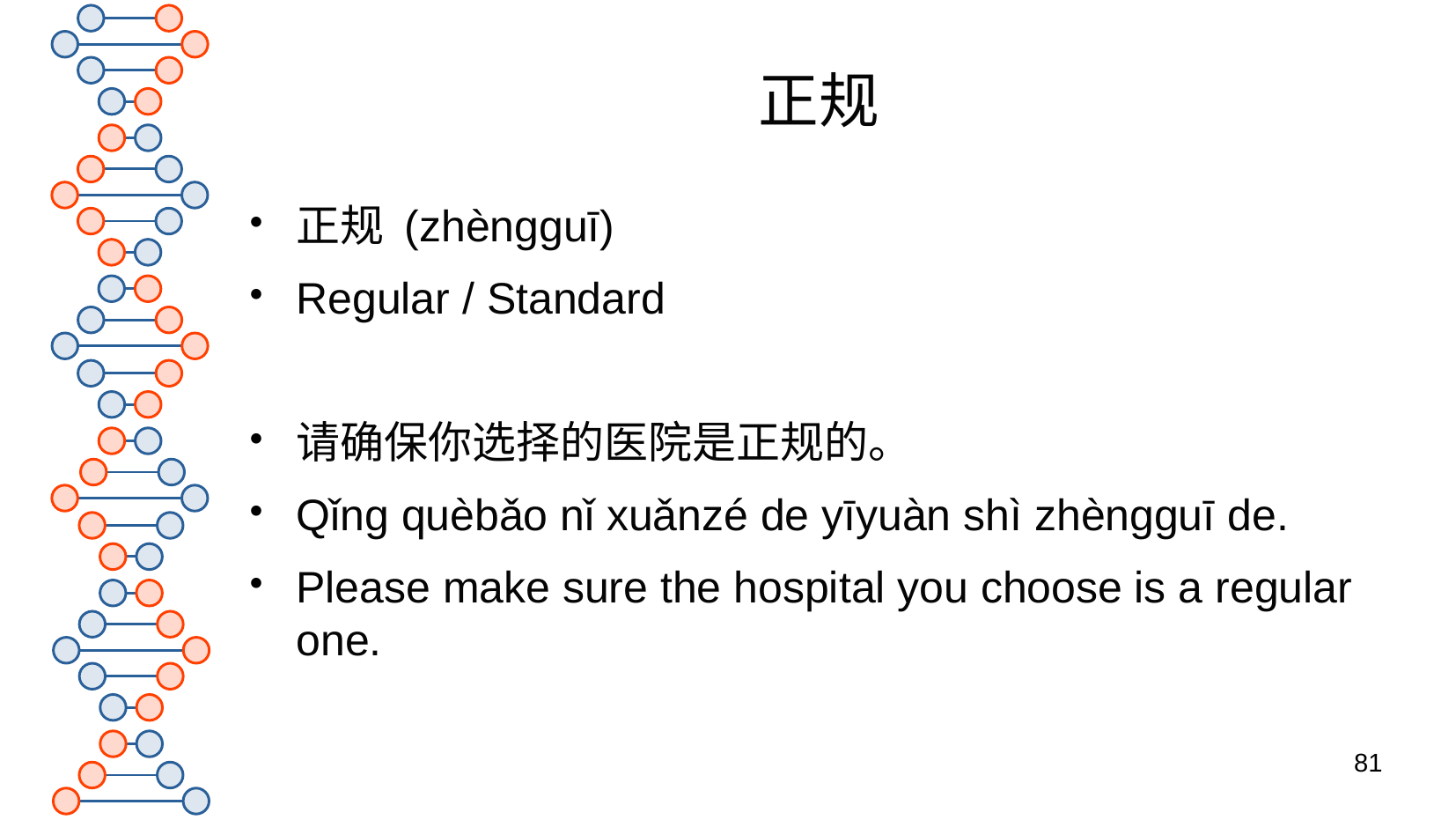

# 正规
正规 (zhèngguī)
Regular / Standard

请确保你选择的医院是正规的。
Qǐng quèbǎo nǐ xuǎnzé de yīyuàn shì zhèngguī de.
Please make sure the hospital you choose is a regular one.

81